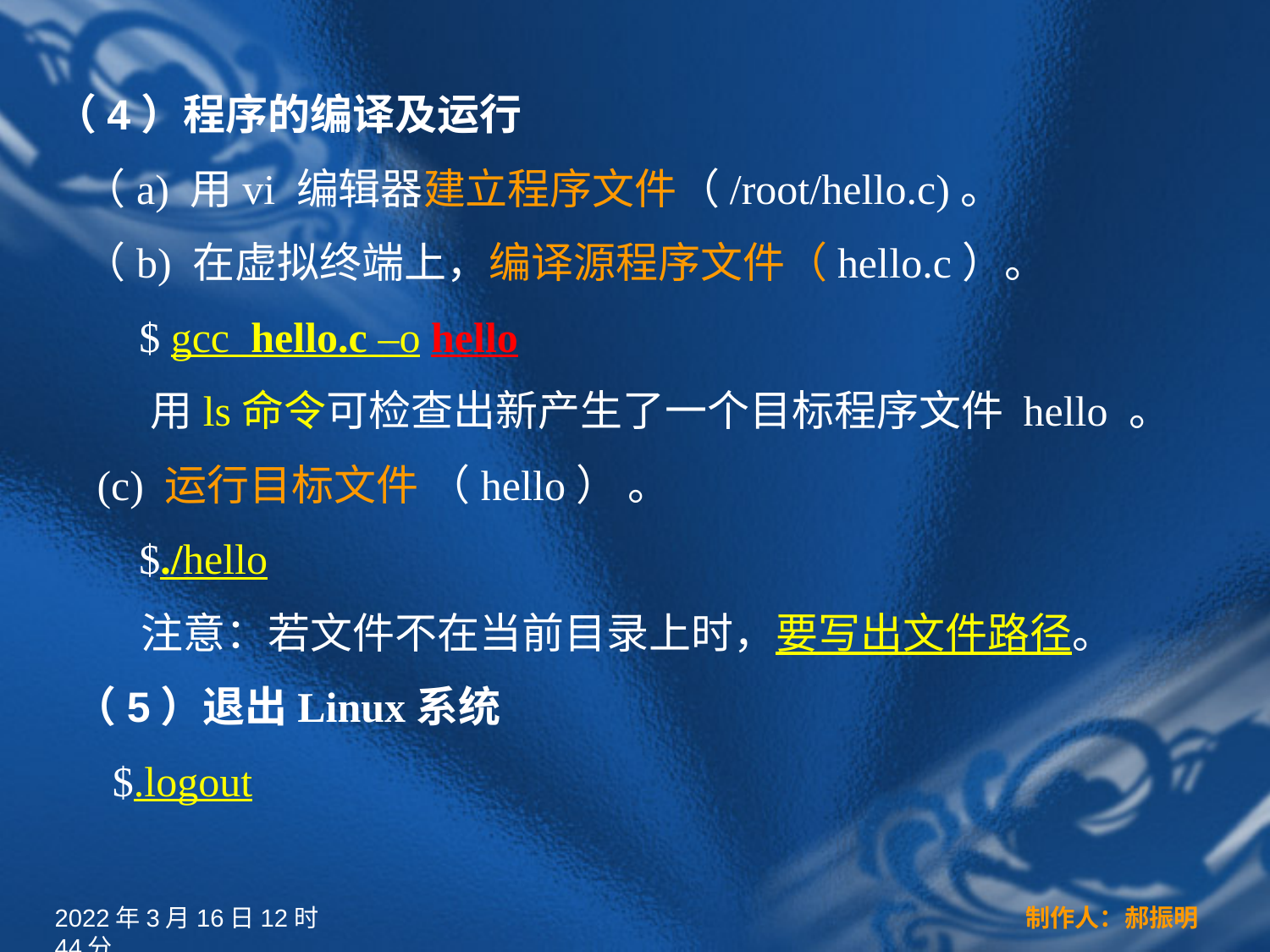

（4）程序的编译及运行
  （a) 用vi 编辑器建立程序文件（/root/hello.c)。
  （b) 在虚拟终端上，编译源程序文件（hello.c）。
        $ gcc  hello.c –o hello
         用ls命令可检查出新产生了一个目标程序文件 hello 。
    (c) 运行目标文件 （hello） 。
        $./hello
        注意：若文件不在当前目录上时，要写出文件路径。
 （5）退出Linux系统
     $.logout
2022年3月16日12时44分
制作人：郝振明